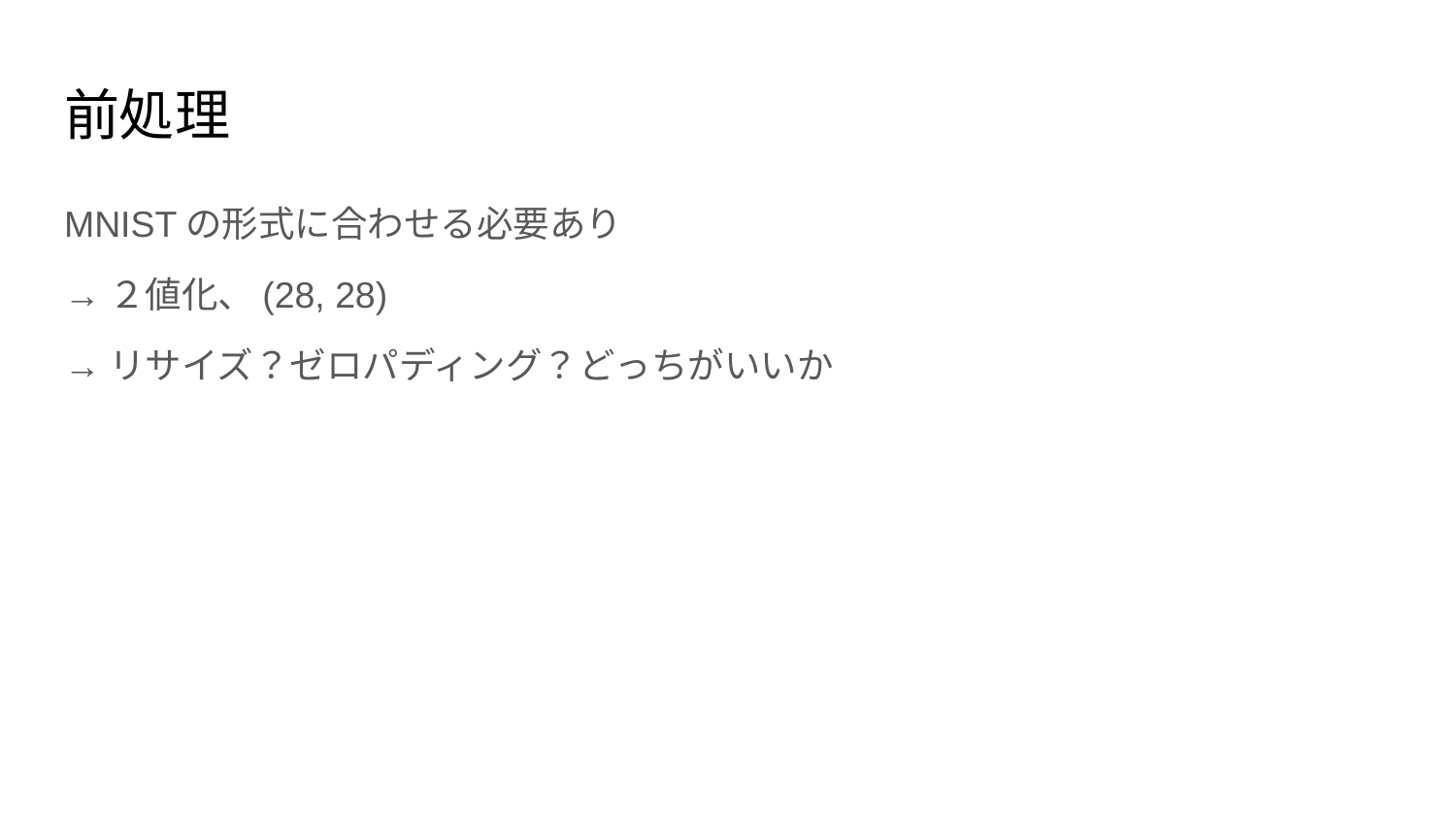

# 前処理
MNISTの形式に合わせる必要あり
→２値化、(28, 28)
→リサイズ？ゼロパディング？どっちがいいか